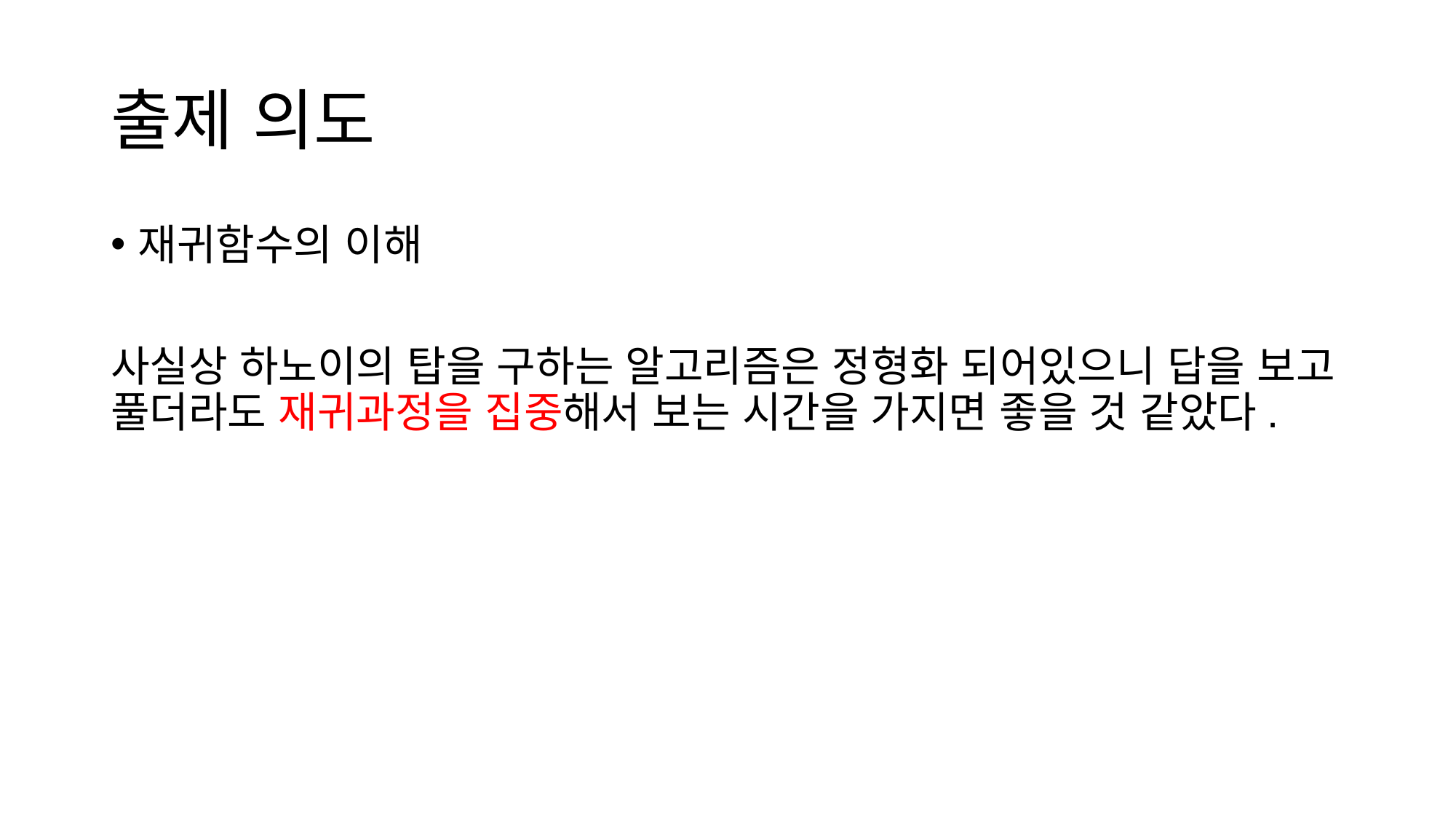

# 출제 의도
재귀함수의 이해

사실상 하노이의 탑을 구하는 알고리즘은 정형화 되어있으니 답을 보고 풀더라도 재귀과정을 집중해서 보는 시간을 가지면 좋을 것 같았다.